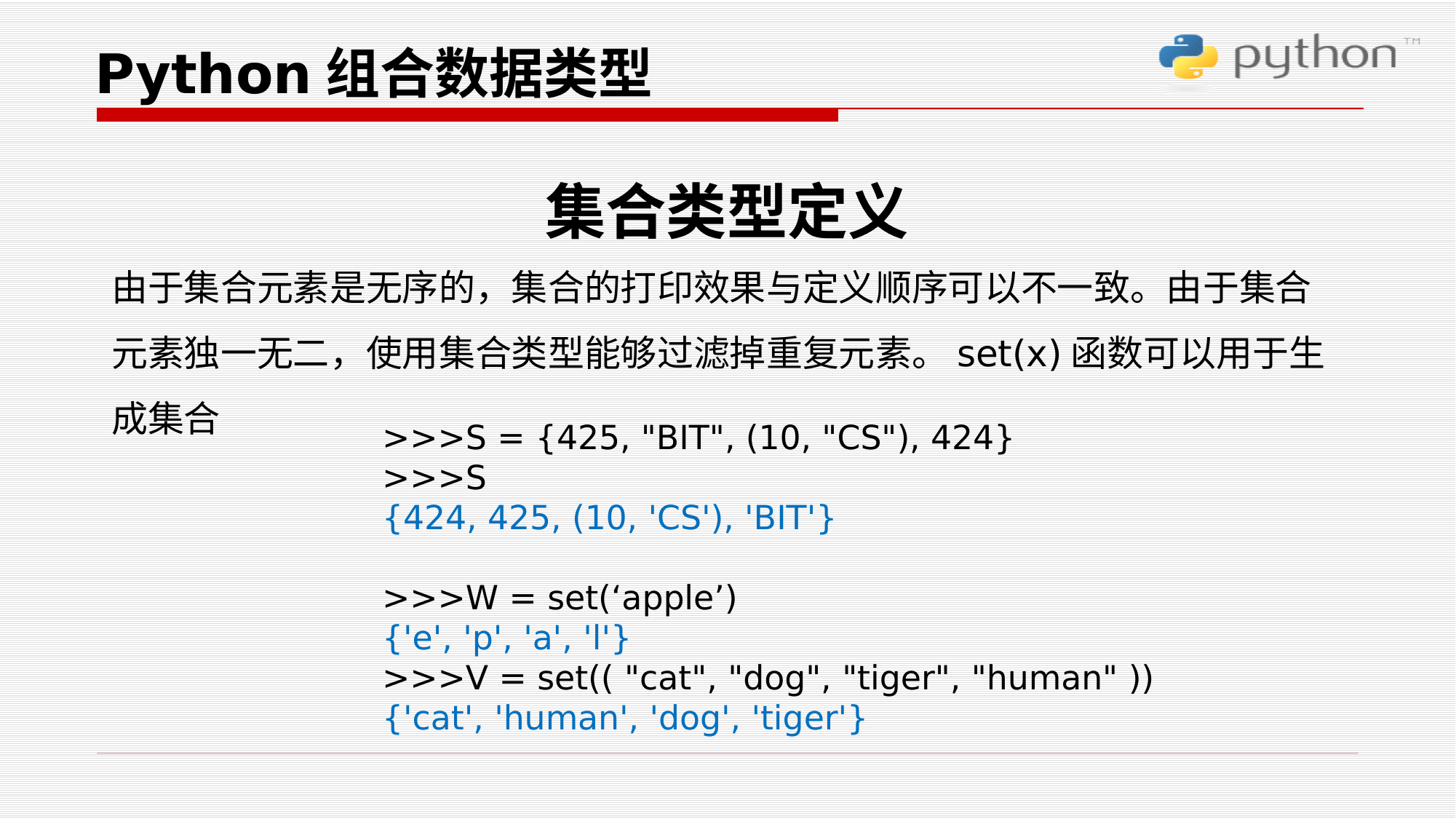

Python组合数据类型
集合类型定义
由于集合元素是无序的，集合的打印效果与定义顺序可以不一致。由于集合元素独一无二，使用集合类型能够过滤掉重复元素。set(x)函数可以用于生成集合
>>>S = {425, "BIT", (10, "CS"), 424}
>>>S
{424, 425, (10, 'CS'), 'BIT'}

>>>W = set(‘apple’)
{'e', 'p', 'a', 'l'}
>>>V = set(( "cat", "dog", "tiger", "human" ))
{'cat', 'human', 'dog', 'tiger'}